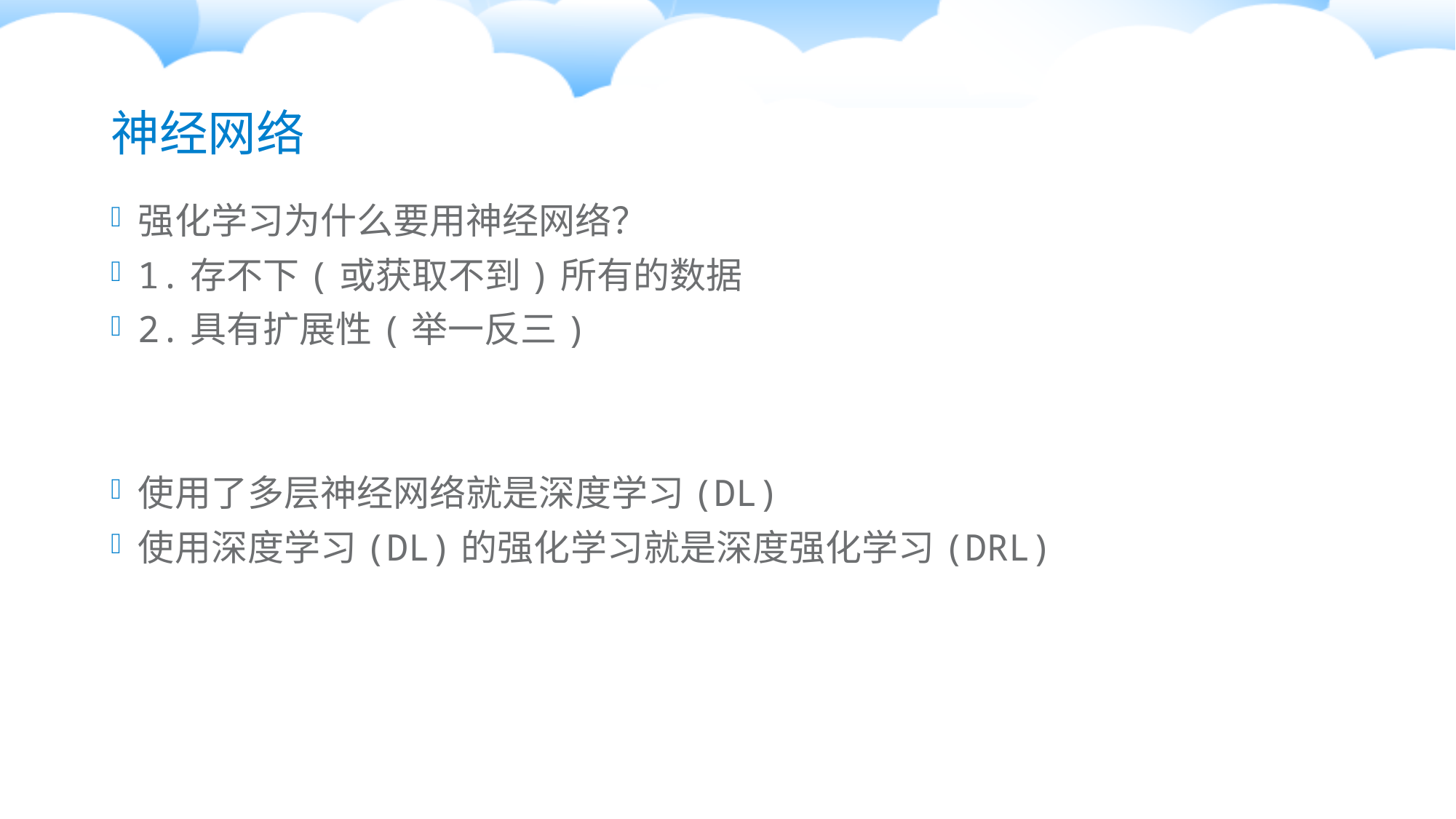

# 神经网络
强化学习为什么要用神经网络？
1.存不下(或获取不到)所有的数据
2.具有扩展性(举一反三)

使用了多层神经网络就是深度学习(DL)
使用深度学习(DL)的强化学习就是深度强化学习(DRL)